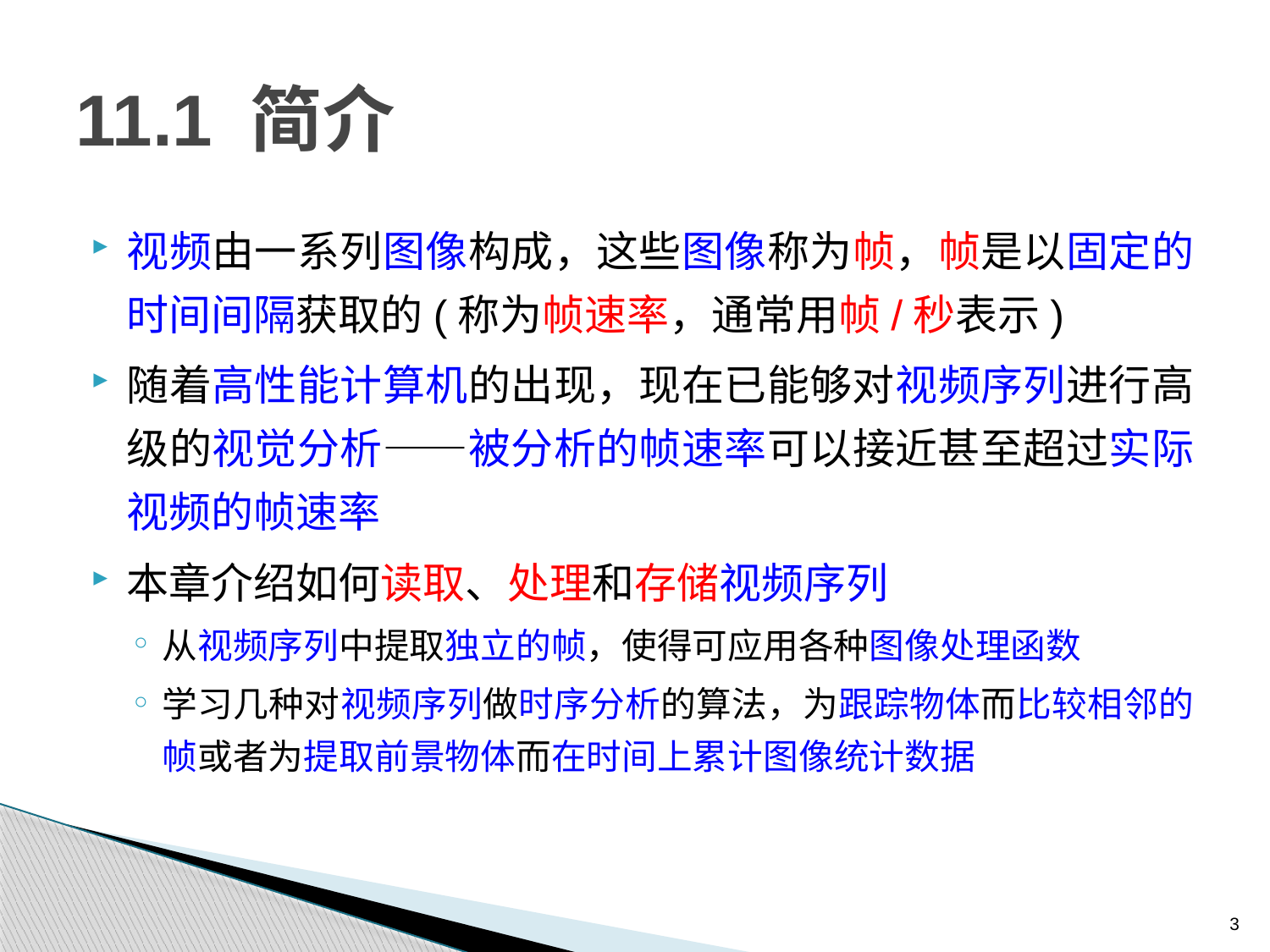

# 11.1 简介
视频由一系列图像构成，这些图像称为帧，帧是以固定的时间间隔获取的(称为帧速率，通常用帧/秒表示)
随着高性能计算机的出现，现在已能够对视频序列进行高级的视觉分析——被分析的帧速率可以接近甚至超过实际视频的帧速率
本章介绍如何读取、处理和存储视频序列
从视频序列中提取独立的帧，使得可应用各种图像处理函数
学习几种对视频序列做时序分析的算法，为跟踪物体而比较相邻的帧或者为提取前景物体而在时间上累计图像统计数据
3